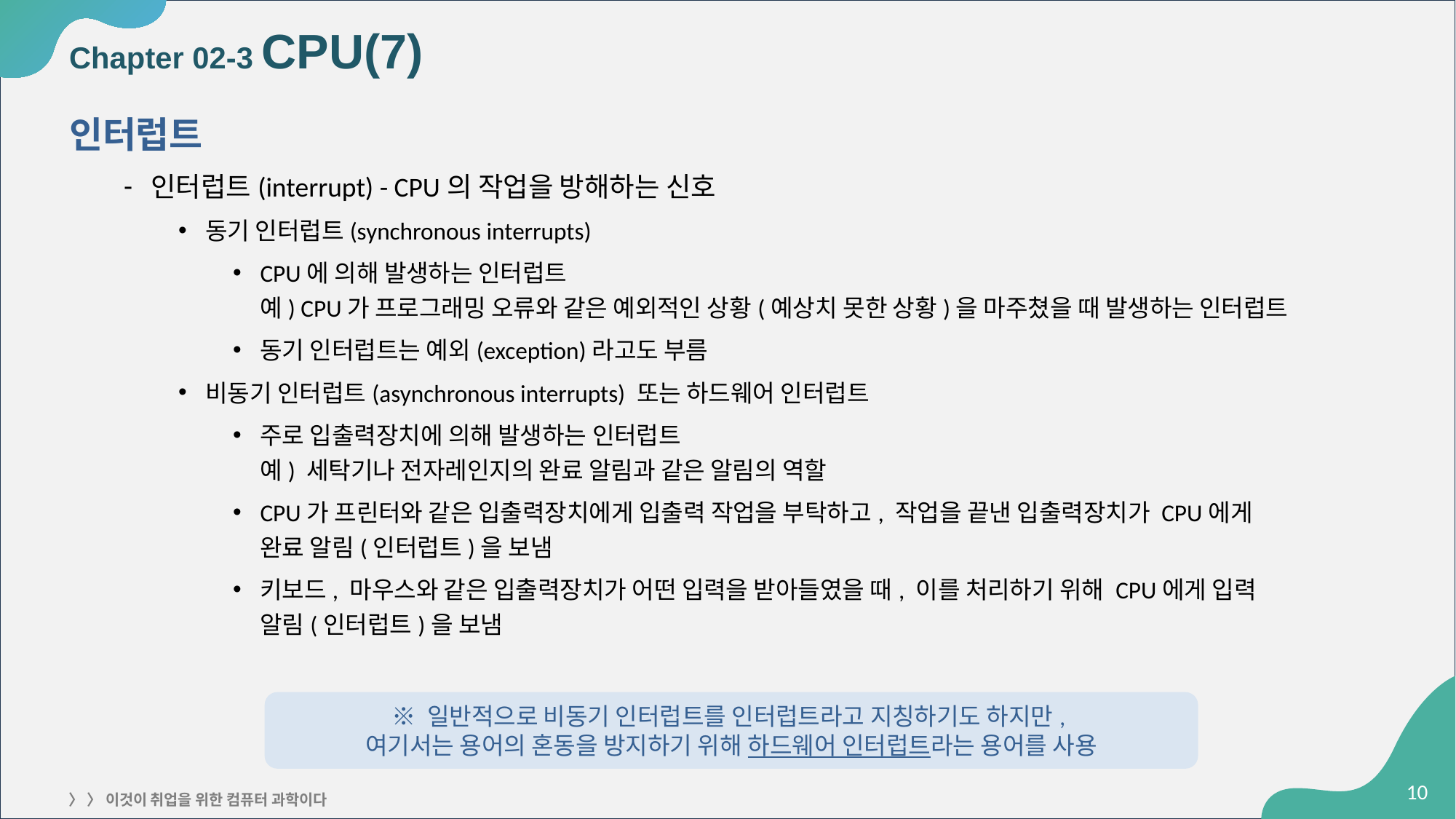

# Chapter 02-3 CPU(7)
인터럽트
인터럽트(interrupt) - CPU의 작업을 방해하는 신호
동기 인터럽트(synchronous interrupts)
CPU에 의해 발생하는 인터럽트
예) CPU가 프로그래밍 오류와 같은 예외적인 상황(예상치 못한 상황)을 마주쳤을 때 발생하는 인터럽트
동기 인터럽트는 예외(exception)라고도 부름
비동기 인터럽트(asynchronous interrupts) 또는 하드웨어 인터럽트
주로 입출력장치에 의해 발생하는 인터럽트
예) 세탁기나 전자레인지의 완료 알림과 같은 알림의 역할
CPU가 프린터와 같은 입출력장치에게 입출력 작업을 부탁하고, 작업을 끝낸 입출력장치가 CPU에게
완료 알림(인터럽트)을 보냄
키보드, 마우스와 같은 입출력장치가 어떤 입력을 받아들였을 때, 이를 처리하기 위해 CPU에게 입력
알림(인터럽트)을 보냄
※ 일반적으로 비동기 인터럽트를 인터럽트라고 지칭하기도 하지만,
여기서는 용어의 혼동을 방지하기 위해 하드웨어 인터럽트라는 용어를 사용
10
〉 〉 이것이 취업을 위한 컴퓨터 과학이다